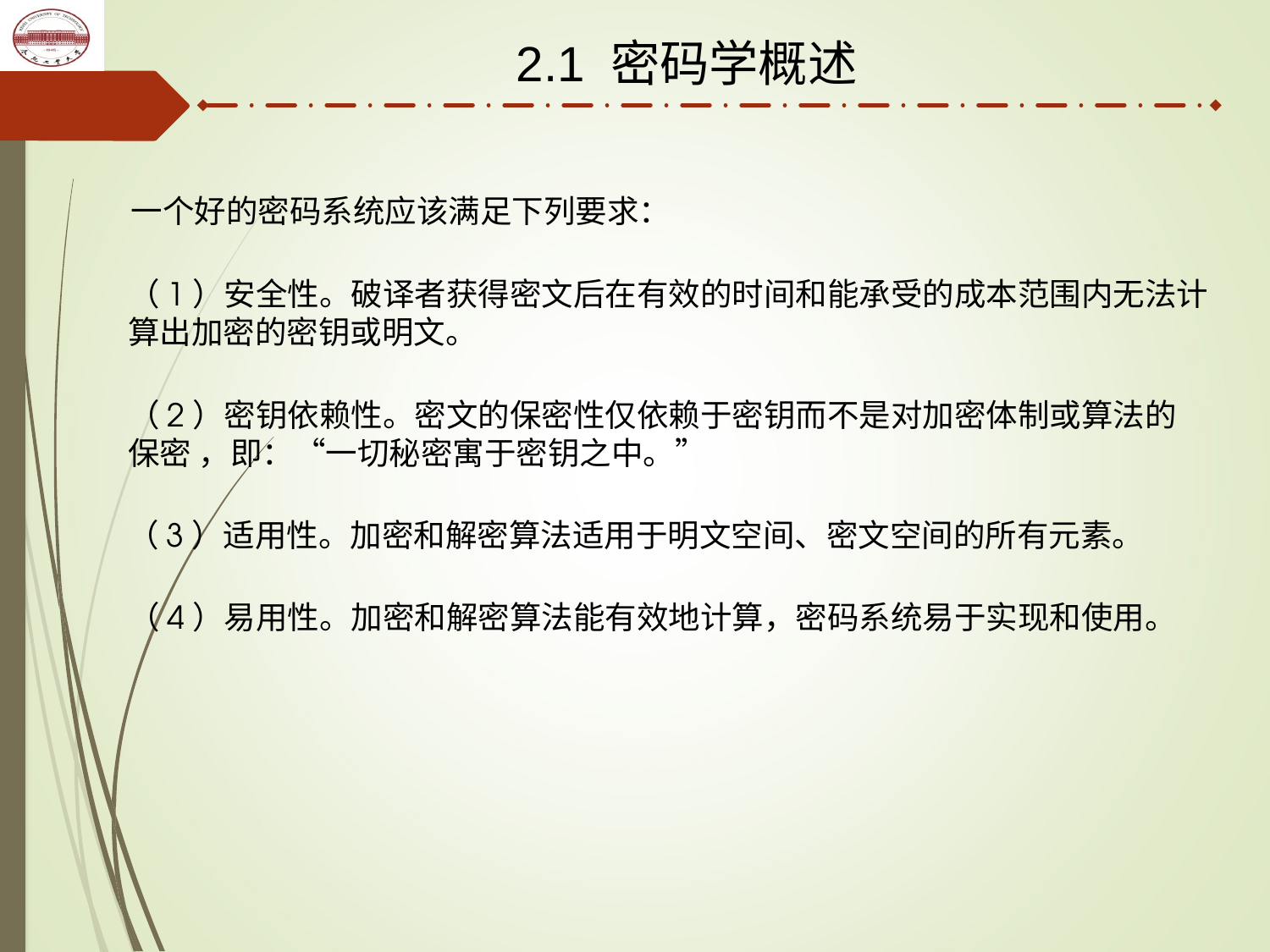

2.1 密码学概述
一个好的密码系统应该满足下列要求：
（1）安全性。破译者获得密文后在有效的时间和能承受的成本范围内无法计算出加密的密钥或明文。
（2）密钥依赖性。密文的保密性仅依赖于密钥而不是对加密体制或算法的保密 ，即：“一切秘密寓于密钥之中。”
（3）适用性。加密和解密算法适用于明文空间、密文空间的所有元素。
（4）易用性。加密和解密算法能有效地计算，密码系统易于实现和使用。